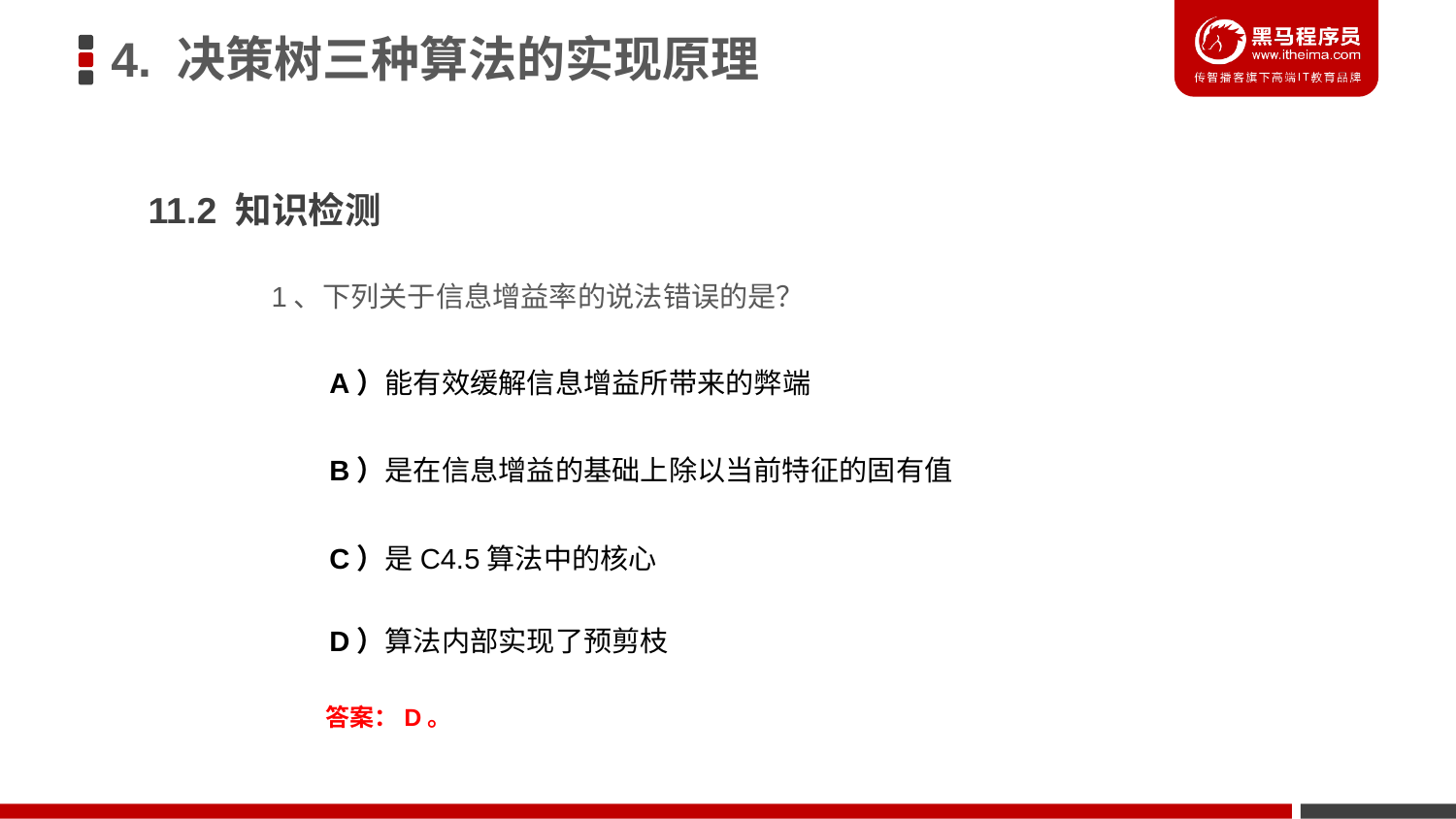

4. 决策树三种算法的实现原理
11.2 知识检测
1、下列关于信息增益率的说法错误的是？
A）能有效缓解信息增益所带来的弊端

B）是在信息增益的基础上除以当前特征的固有值

C）是C4.5算法中的核心

D）算法内部实现了预剪枝
答案：D。